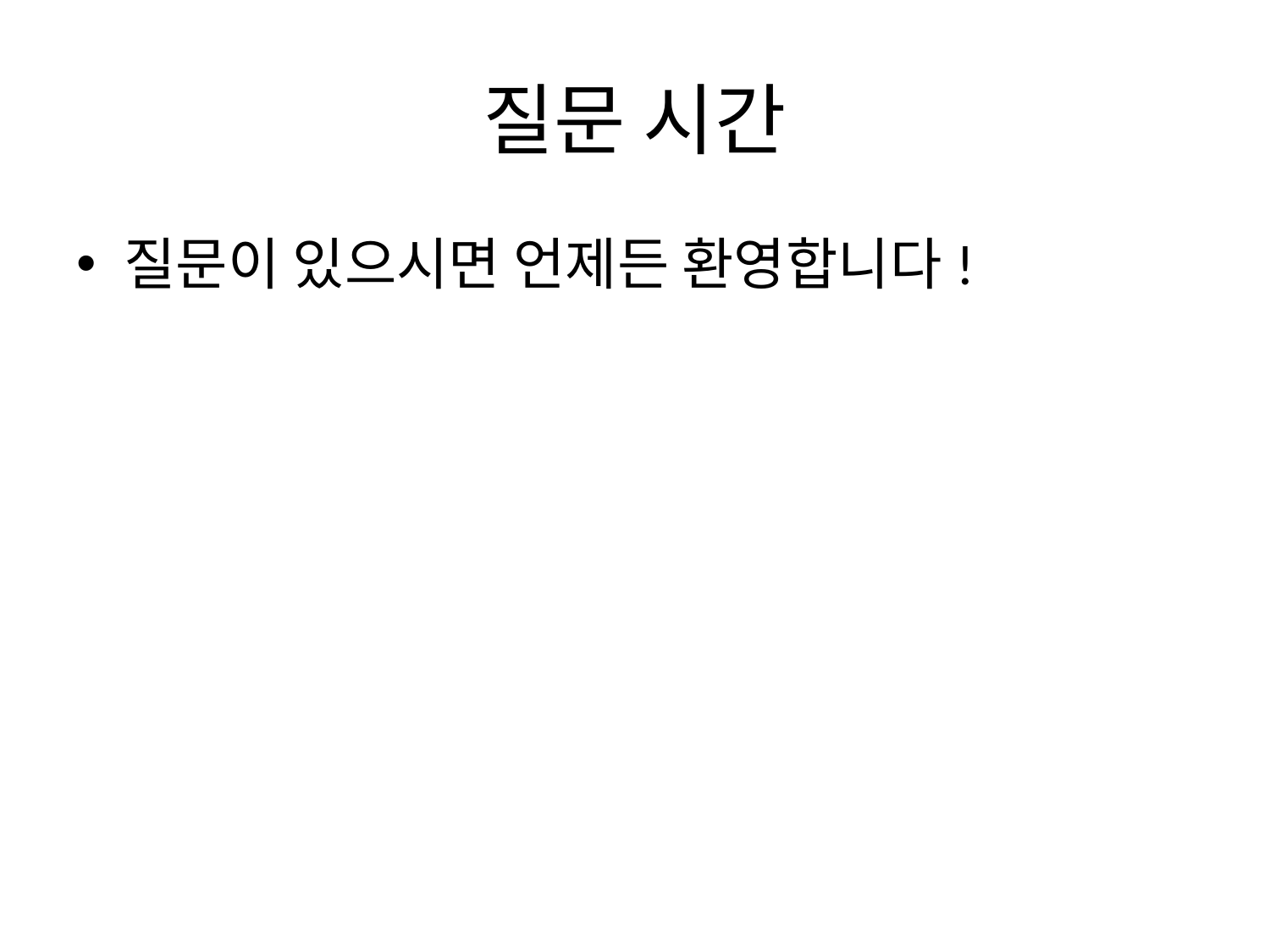

# 질문 시간
질문이 있으시면 언제든 환영합니다!